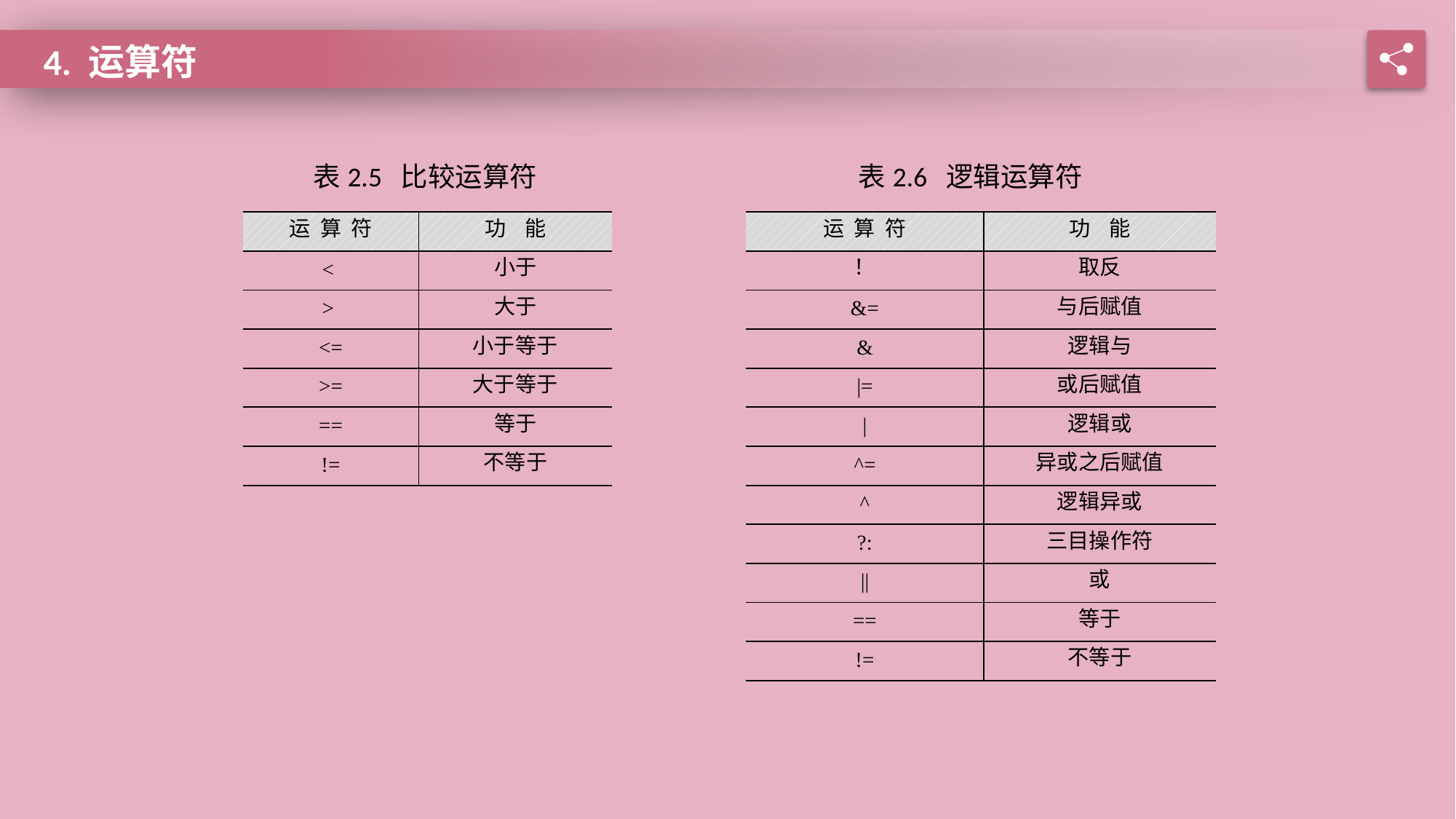

4. 运算符
表2.5  比较运算符                                                    表2.6  逻辑运算符
| 运 算 符 | 功 能 |  | 运 算 符 | 功 能 |
| --- | --- | --- | --- | --- |
| < | 小于 |  | ！ | 取反 |
| > | 大于 |  | &= | 与后赋值 |
| <= | 小于等于 |  | & | 逻辑与 |
| >= | 大于等于 |  | |= | 或后赋值 |
| == | 等于 |  | | | 逻辑或 |
| != | 不等于 |  | ^= | 异或之后赋值 |
|  |  |  | ^ | 逻辑异或 |
|  |  |  | ?: | 三目操作符 |
|  |  |  | || | 或 |
|  |  |  | == | 等于 |
|  |  |  | != | 不等于 |